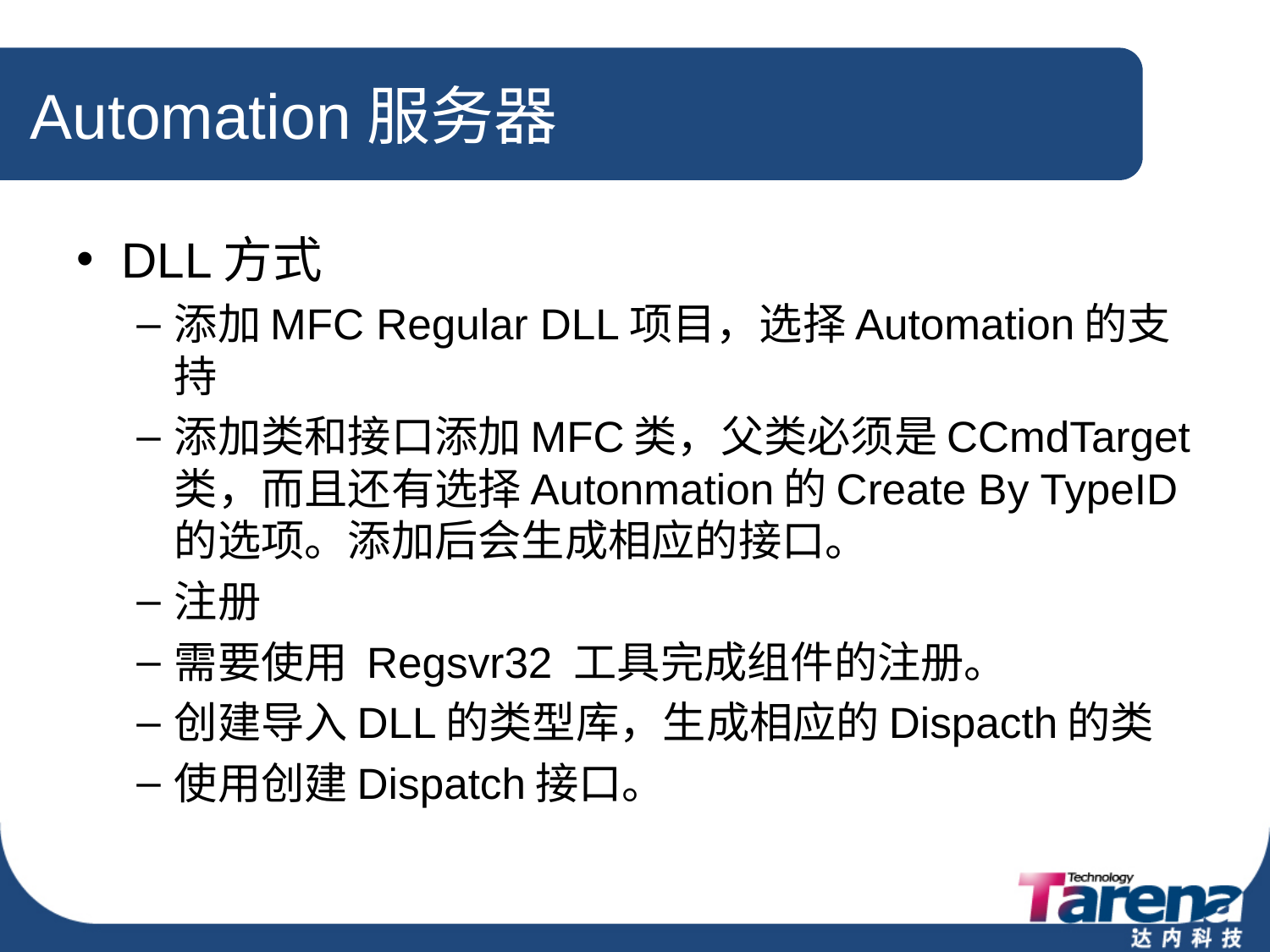

# Automation服务器
DLL方式
添加MFC Regular DLL项目，选择Automation的支持
添加类和接口添加MFC类，父类必须是CCmdTarget 类，而且还有选择Autonmation的Create By TypeID的选项。添加后会生成相应的接口。
注册
需要使用 Regsvr32 工具完成组件的注册。
创建导入DLL的类型库，生成相应的Dispacth的类
使用创建Dispatch接口。